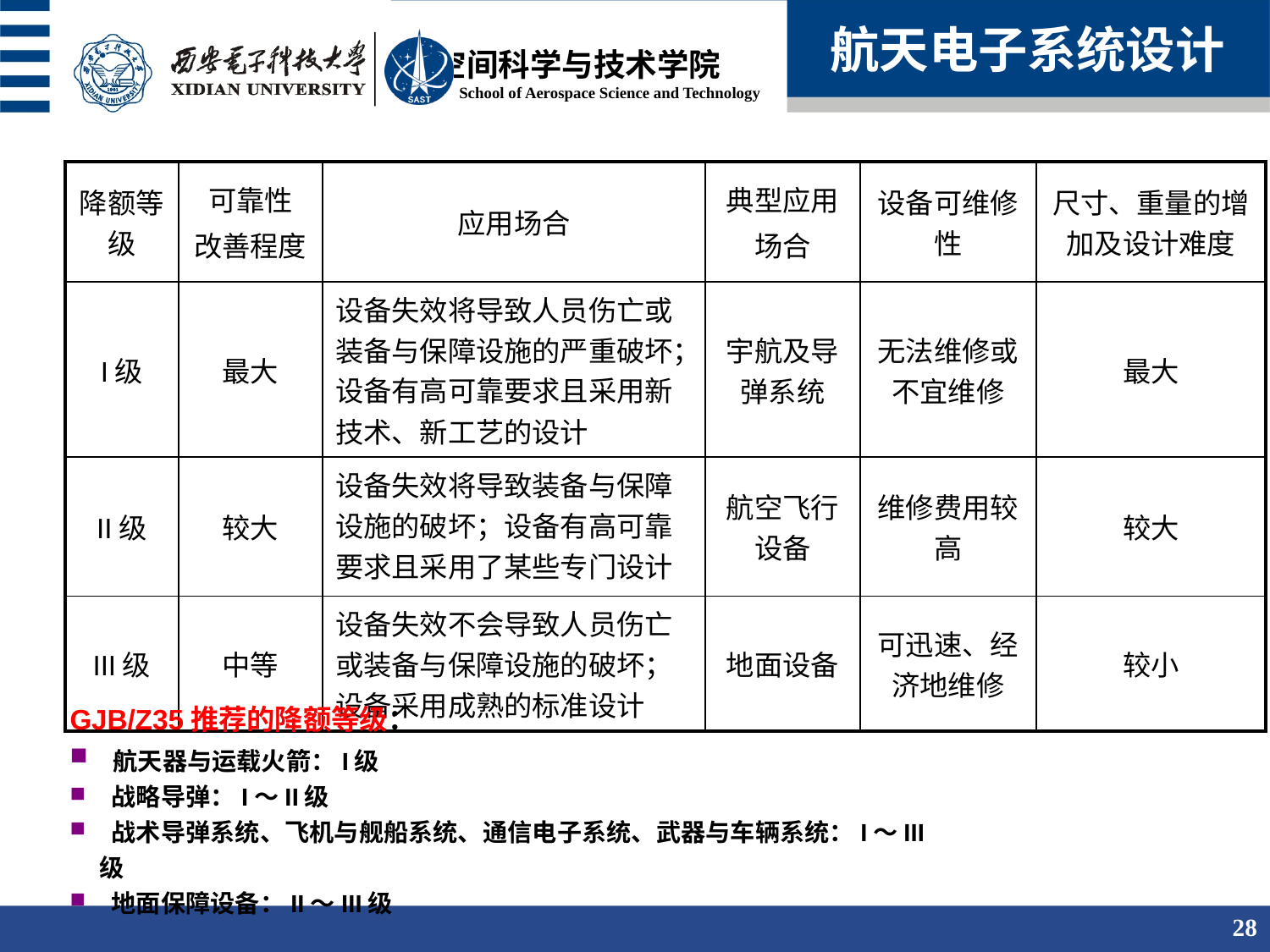

航天电子系统设计
| 降额等级 | 可靠性 改善程度 | 应用场合 | 典型应用 场合 | 设备可维修性 | 尺寸、重量的增加及设计难度 |
| --- | --- | --- | --- | --- | --- |
| I级 | 最大 | 设备失效将导致人员伤亡或装备与保障设施的严重破坏；设备有高可靠要求且采用新技术、新工艺的设计 | 宇航及导弹系统 | 无法维修或不宜维修 | 最大 |
| II级 | 较大 | 设备失效将导致装备与保障设施的破坏；设备有高可靠要求且采用了某些专门设计 | 航空飞行设备 | 维修费用较高 | 较大 |
| III级 | 中等 | 设备失效不会导致人员伤亡或装备与保障设施的破坏；设备采用成熟的标准设计 | 地面设备 | 可迅速、经济地维修 | 较小 |

GJB/Z35推荐的降额等级：
 航天器与运载火箭：I级
 战略导弹：I～II级
 战术导弹系统、飞机与舰船系统、通信电子系统、武器与车辆系统：I～III级
 地面保障设备：II～III级